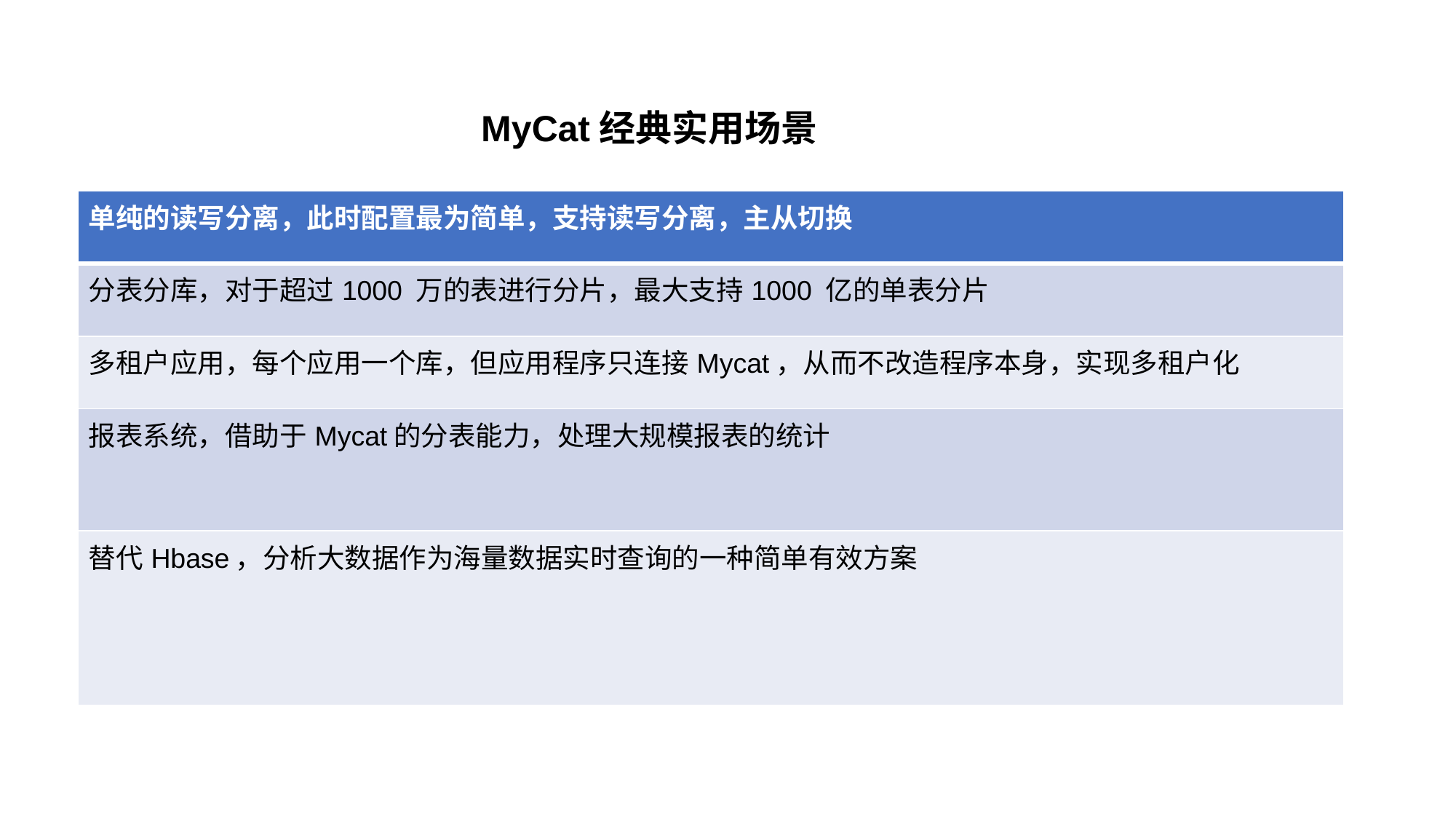

MyCat经典实用场景
| 单纯的读写分离，此时配置最为简单，支持读写分离，主从切换 |
| --- |
| 分表分库，对于超过1000 万的表进行分片，最大支持1000 亿的单表分片 |
| 多租户应用，每个应用一个库，但应用程序只连接Mycat，从而不改造程序本身，实现多租户化 |
| 报表系统，借助于Mycat的分表能力，处理大规模报表的统计 |
| 替代Hbase，分析大数据作为海量数据实时查询的一种简单有效方案 |